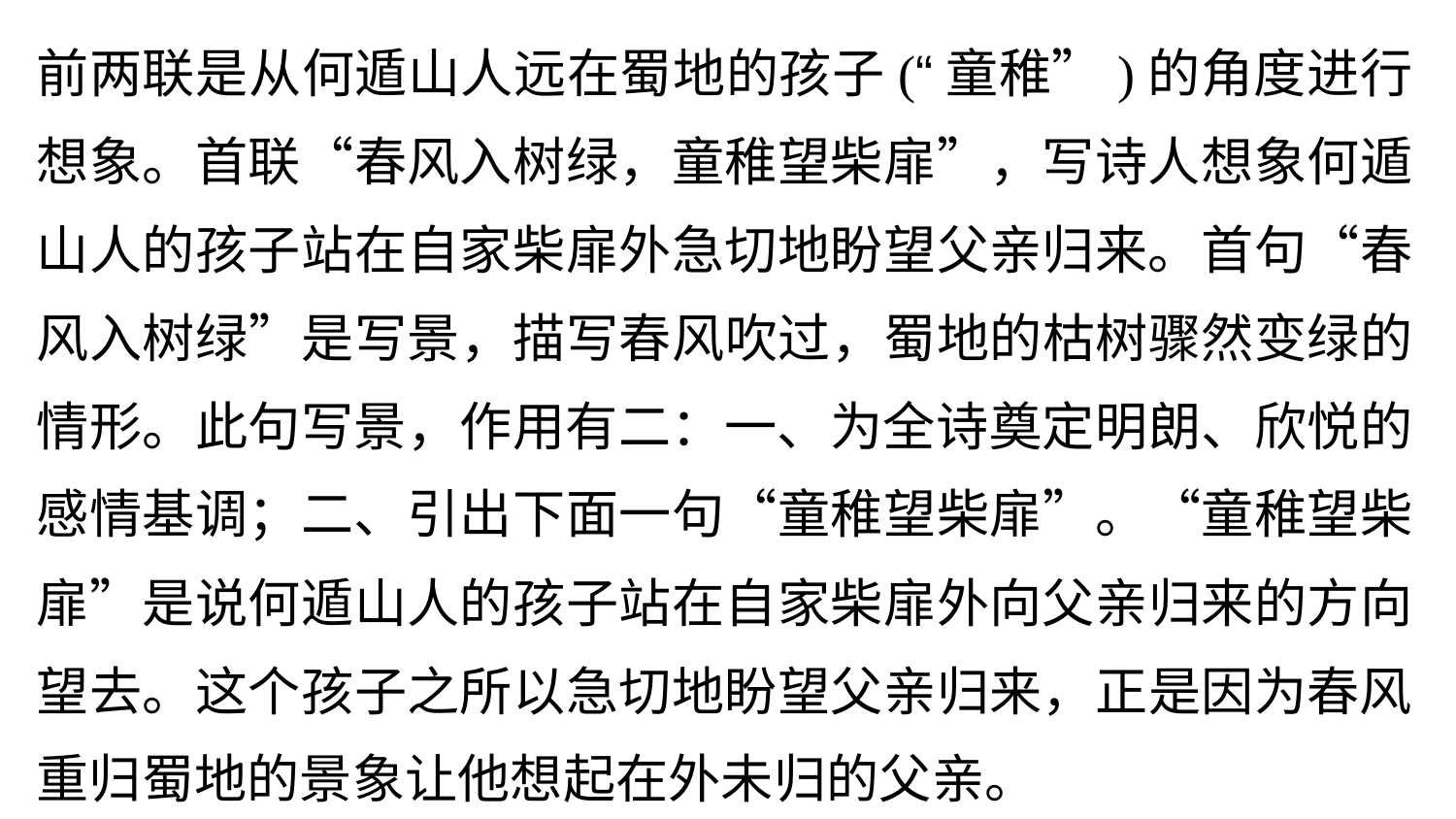

前两联是从何遁山人远在蜀地的孩子(“童稚”)的角度进行想象。首联“春风入树绿，童稚望柴扉”，写诗人想象何遁山人的孩子站在自家柴扉外急切地盼望父亲归来。首句“春风入树绿”是写景，描写春风吹过，蜀地的枯树骤然变绿的情形。此句写景，作用有二：一、为全诗奠定明朗、欣悦的感情基调；二、引出下面一句“童稚望柴扉”。“童稚望柴扉”是说何遁山人的孩子站在自家柴扉外向父亲归来的方向望去。这个孩子之所以急切地盼望父亲归来，正是因为春风重归蜀地的景象让他想起在外未归的父亲。